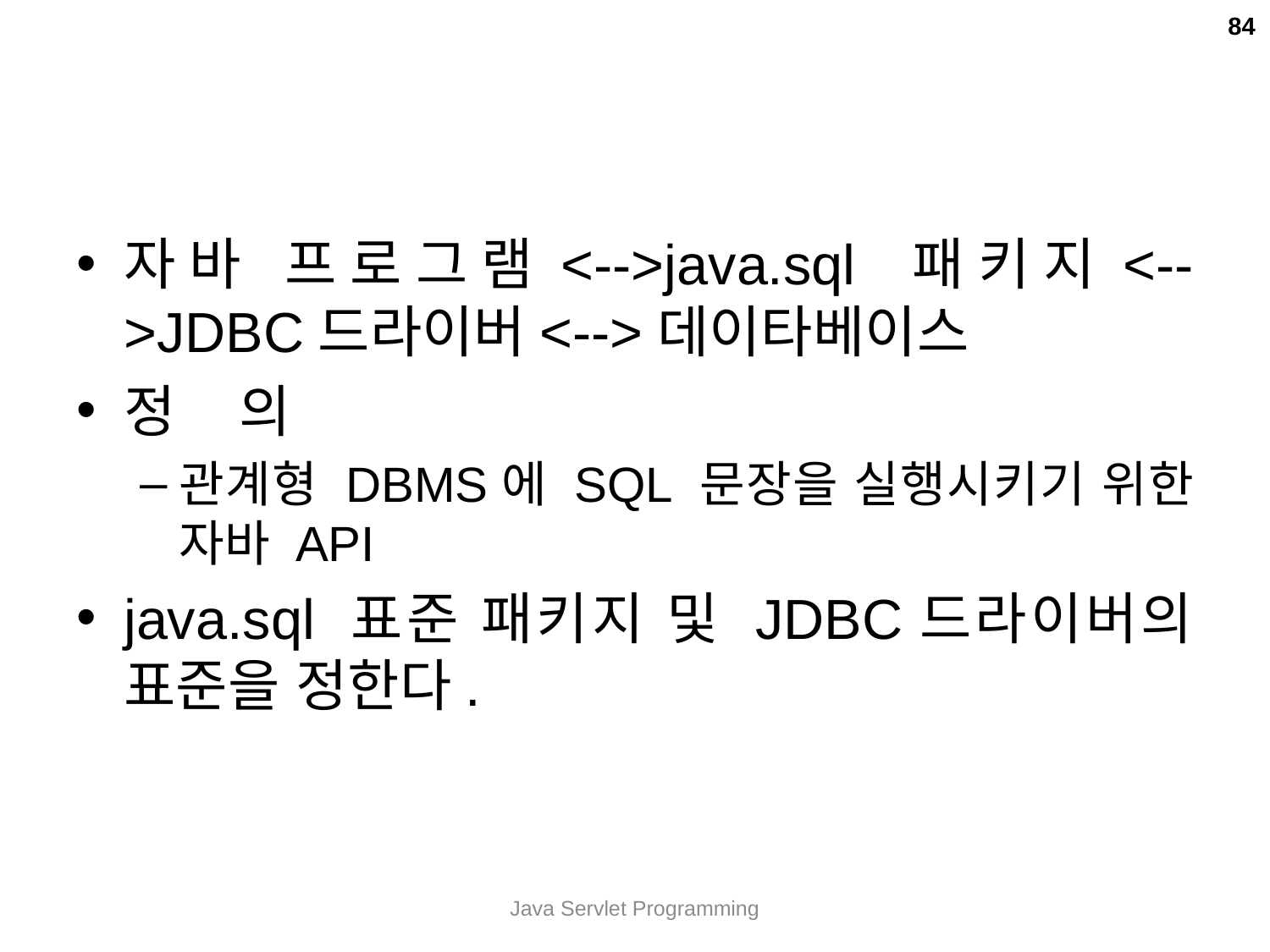

84
자바 프로그램<-->java.sql 패키지<-->JDBC드라이버<-->데이타베이스
정    의
관계형 DBMS에 SQL 문장을 실행시키기 위한 자바 API
java.sql 표준 패키지 및 JDBC드라이버의 표준을 정한다.
Java Servlet Programming